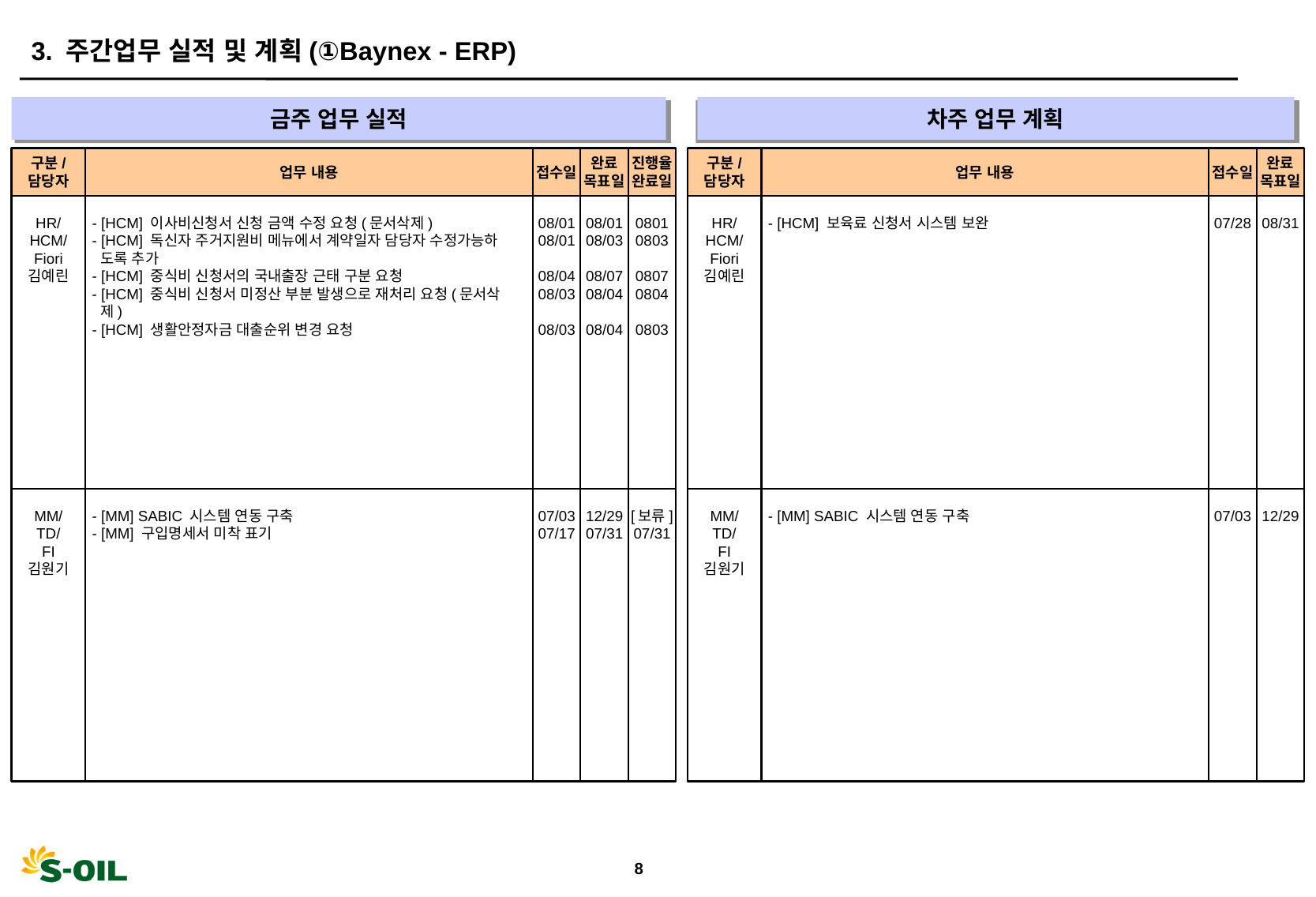

3. 주간업무 실적 및 계획(①Baynex - ERP)
금주 업무 실적
차주 업무 계획
" "
" "
구분/
담당자
업무 내용
접수일
완료
목표일
진행율
완료일
구분/
담당자
업무 내용
접수일
완료
목표일
HR/
HCM/
Fiori
김예린

- [HCM] 이사비신청서 신청 금액 수정 요청(문서삭제)
- [HCM] 독신자 주거지원비 메뉴에서 계약일자 담당자 수정가능하
  도록 추가
- [HCM] 중식비 신청서의 국내출장 근태 구분 요청
- [HCM] 중식비 신청서 미정산 부분 발생으로 재처리 요청(문서삭
  제)
- [HCM] 생활안정자금 대출순위 변경 요청
08/01
08/01
08/04
08/03
08/03
08/01
08/03
08/07
08/04
08/04
0801
0803
0807
0804
0803
HR/
HCM/
Fiori
김예린

- [HCM] 보육료 신청서 시스템 보완
07/28
08/31
MM/
TD/
FI
김원기

- [MM] SABIC 시스템 연동 구축
- [MM] 구입명세서 미착 표기
07/03
07/17
12/29
07/31
[보류]
07/31
MM/
TD/
FI
김원기

- [MM] SABIC 시스템 연동 구축
07/03
12/29